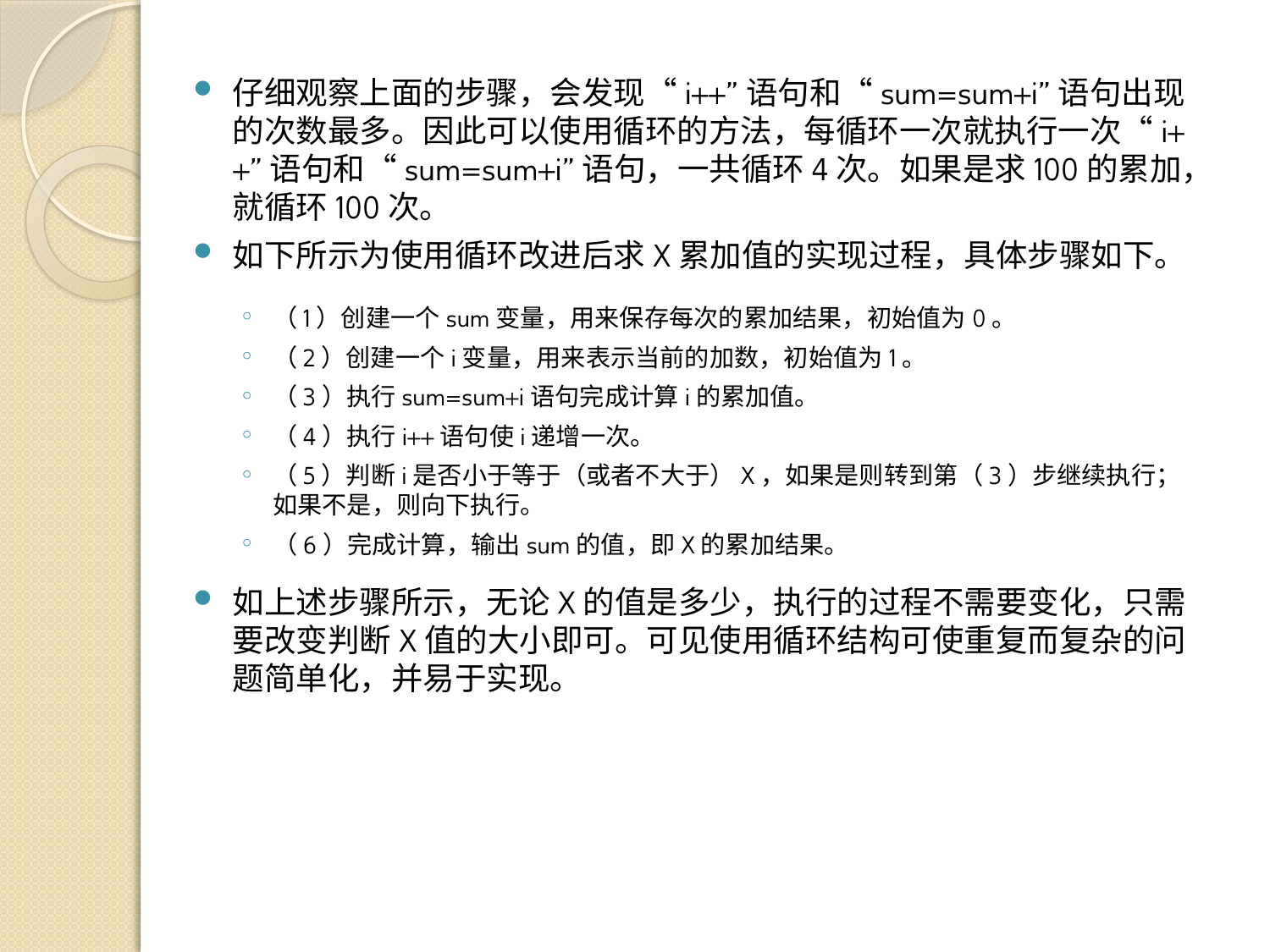

仔细观察上面的步骤，会发现“i++”语句和“sum=sum+i”语句出现的次数最多。因此可以使用循环的方法，每循环一次就执行一次“i++”语句和“sum=sum+i”语句，一共循环4次。如果是求100的累加，就循环100次。
如下所示为使用循环改进后求X累加值的实现过程，具体步骤如下。
（1）创建一个sum变量，用来保存每次的累加结果，初始值为0。
（2）创建一个i变量，用来表示当前的加数，初始值为1。
（3）执行sum=sum+i语句完成计算i的累加值。
（4）执行i++语句使i递增一次。
（5）判断i是否小于等于（或者不大于）X，如果是则转到第（3）步继续执行；如果不是，则向下执行。
（6）完成计算，输出sum的值，即X的累加结果。

如上述步骤所示，无论X的值是多少，执行的过程不需要变化，只需要改变判断X值的大小即可。可见使用循环结构可使重复而复杂的问题简单化，并易于实现。